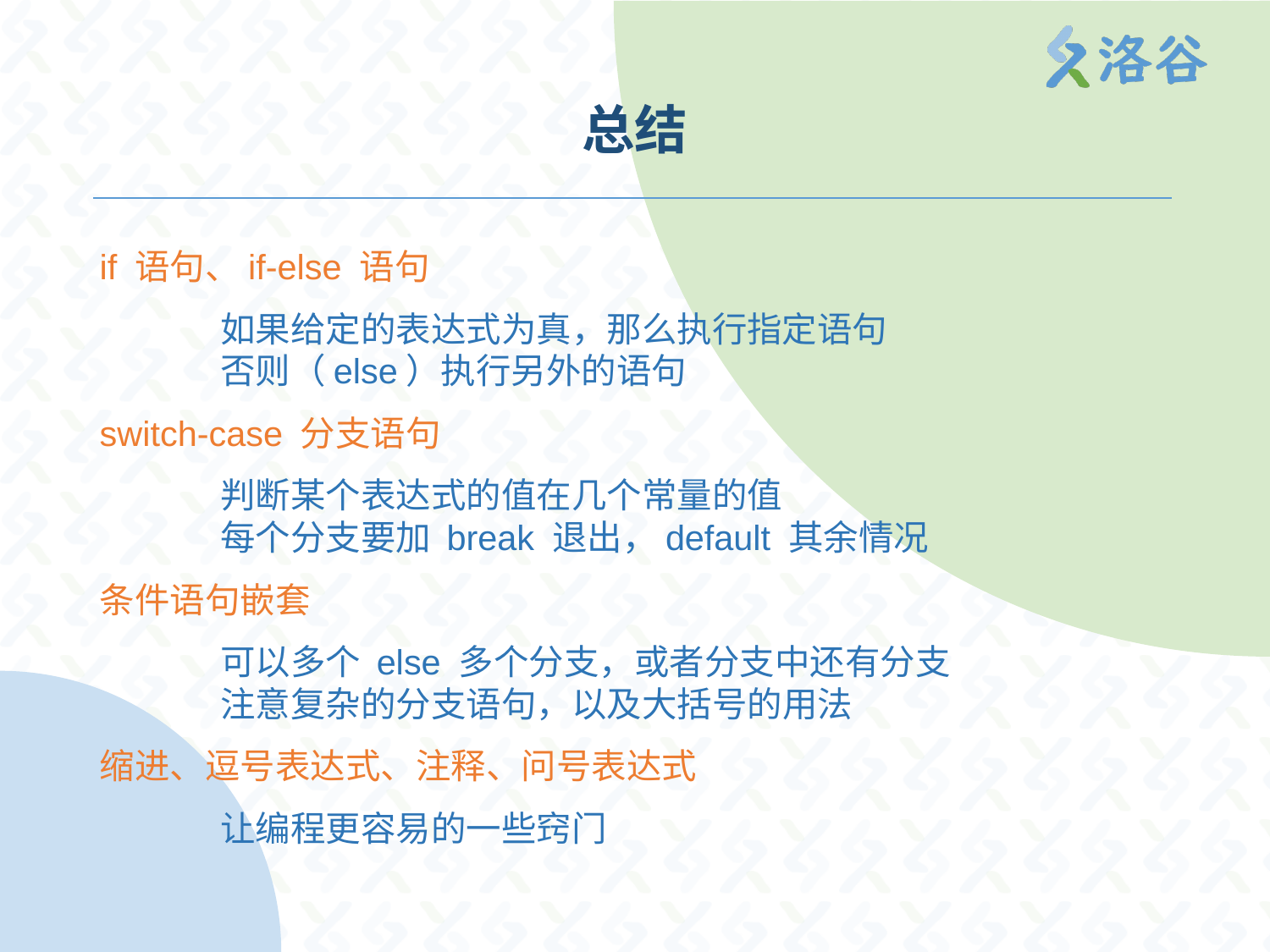

# 总结
if 语句、if-else 语句
	如果给定的表达式为真，那么执行指定语句
	否则（else）执行另外的语句
switch-case 分支语句
	判断某个表达式的值在几个常量的值
	每个分支要加 break 退出，default 其余情况
条件语句嵌套
	可以多个 else 多个分支，或者分支中还有分支
	注意复杂的分支语句，以及大括号的用法
缩进、逗号表达式、注释、问号表达式
	让编程更容易的一些窍门